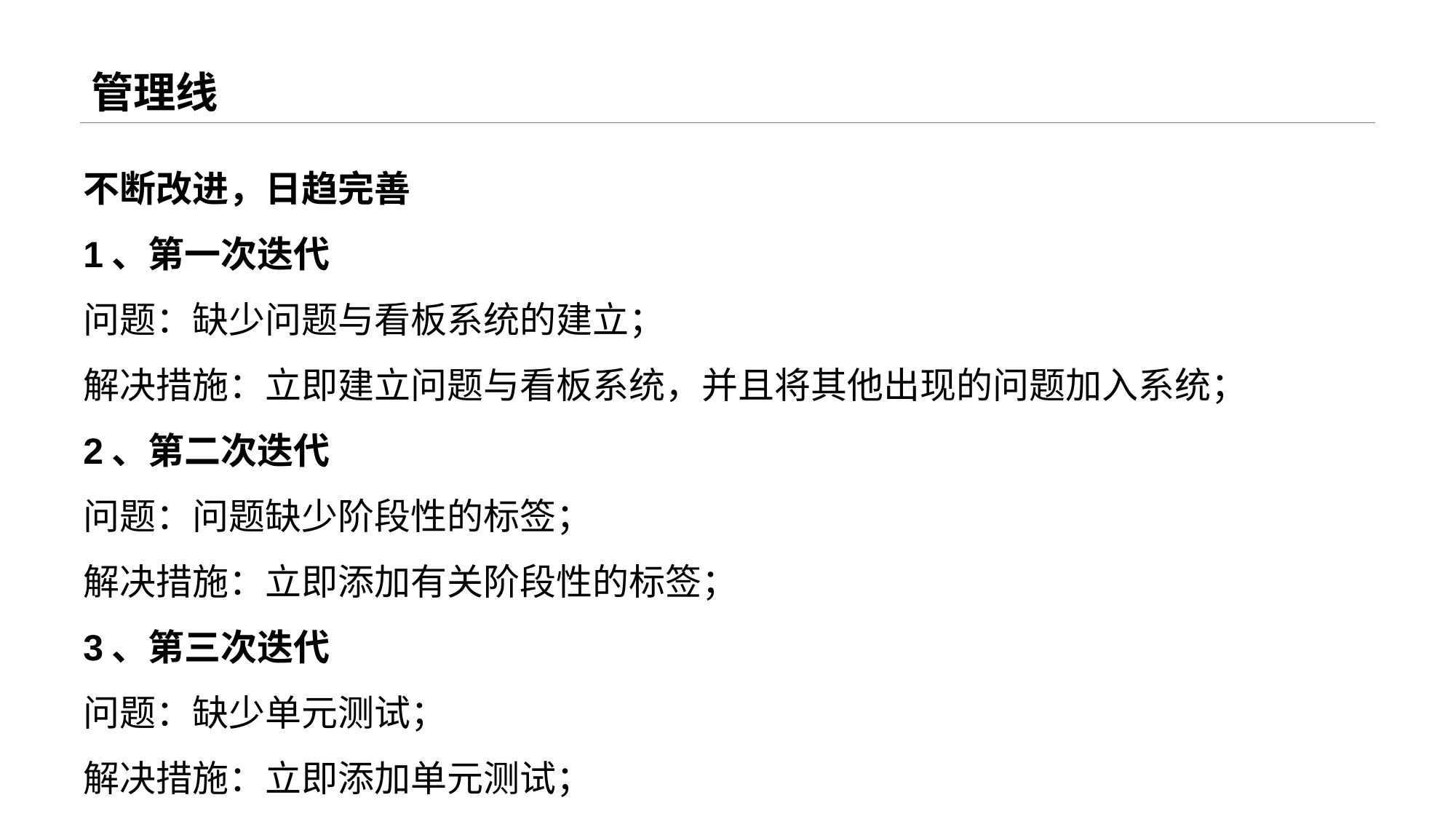

# 管理线
不断改进，日趋完善
1、第一次迭代
问题：缺少问题与看板系统的建立；
解决措施：立即建立问题与看板系统，并且将其他出现的问题加入系统；
2、第二次迭代
问题：问题缺少阶段性的标签；
解决措施：立即添加有关阶段性的标签；
3、第三次迭代
问题：缺少单元测试；
解决措施：立即添加单元测试；